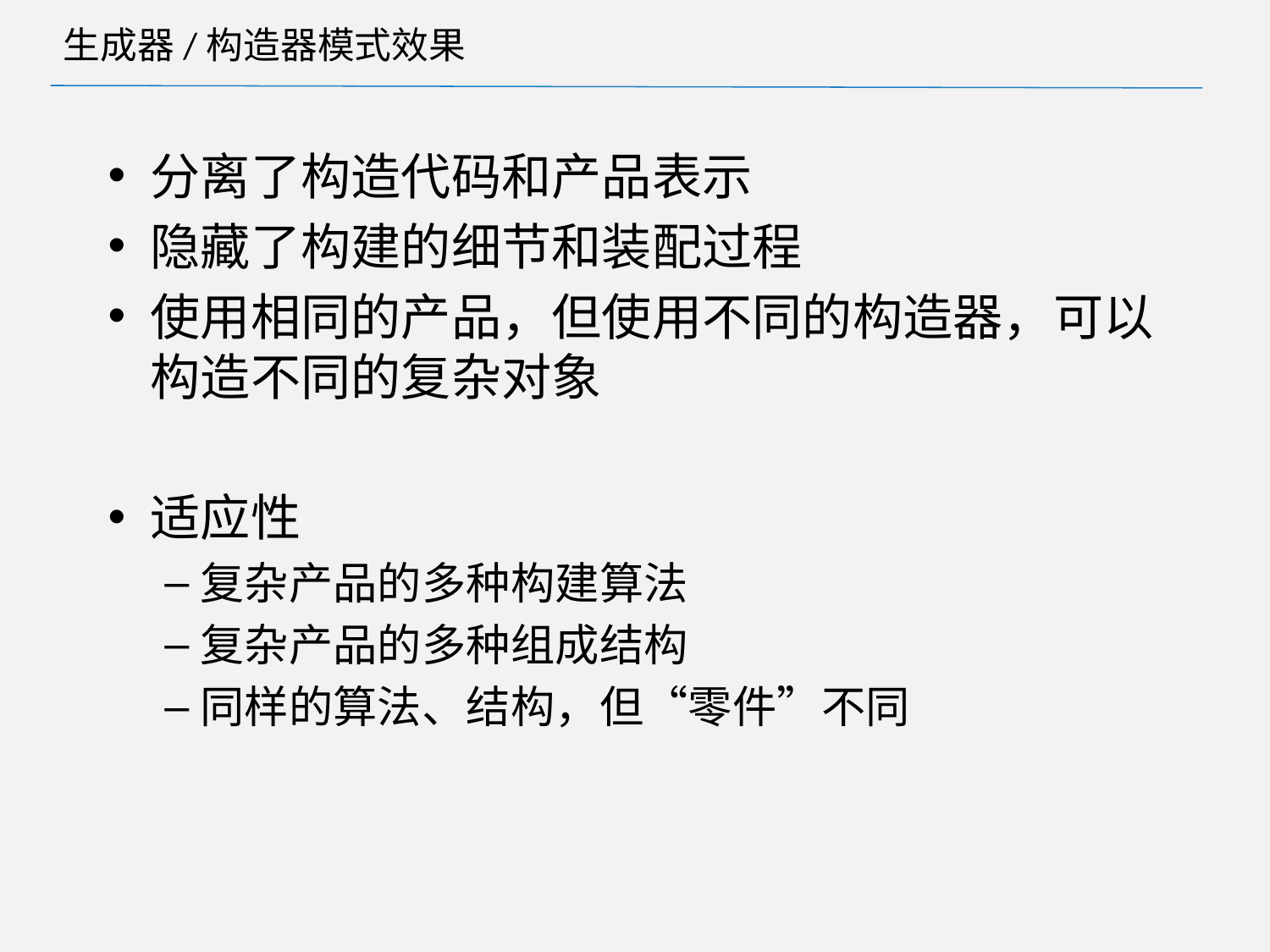

# 生成器/构造器模式效果
分离了构造代码和产品表示
隐藏了构建的细节和装配过程
使用相同的产品，但使用不同的构造器，可以构造不同的复杂对象

适应性
复杂产品的多种构建算法
复杂产品的多种组成结构
同样的算法、结构，但“零件”不同